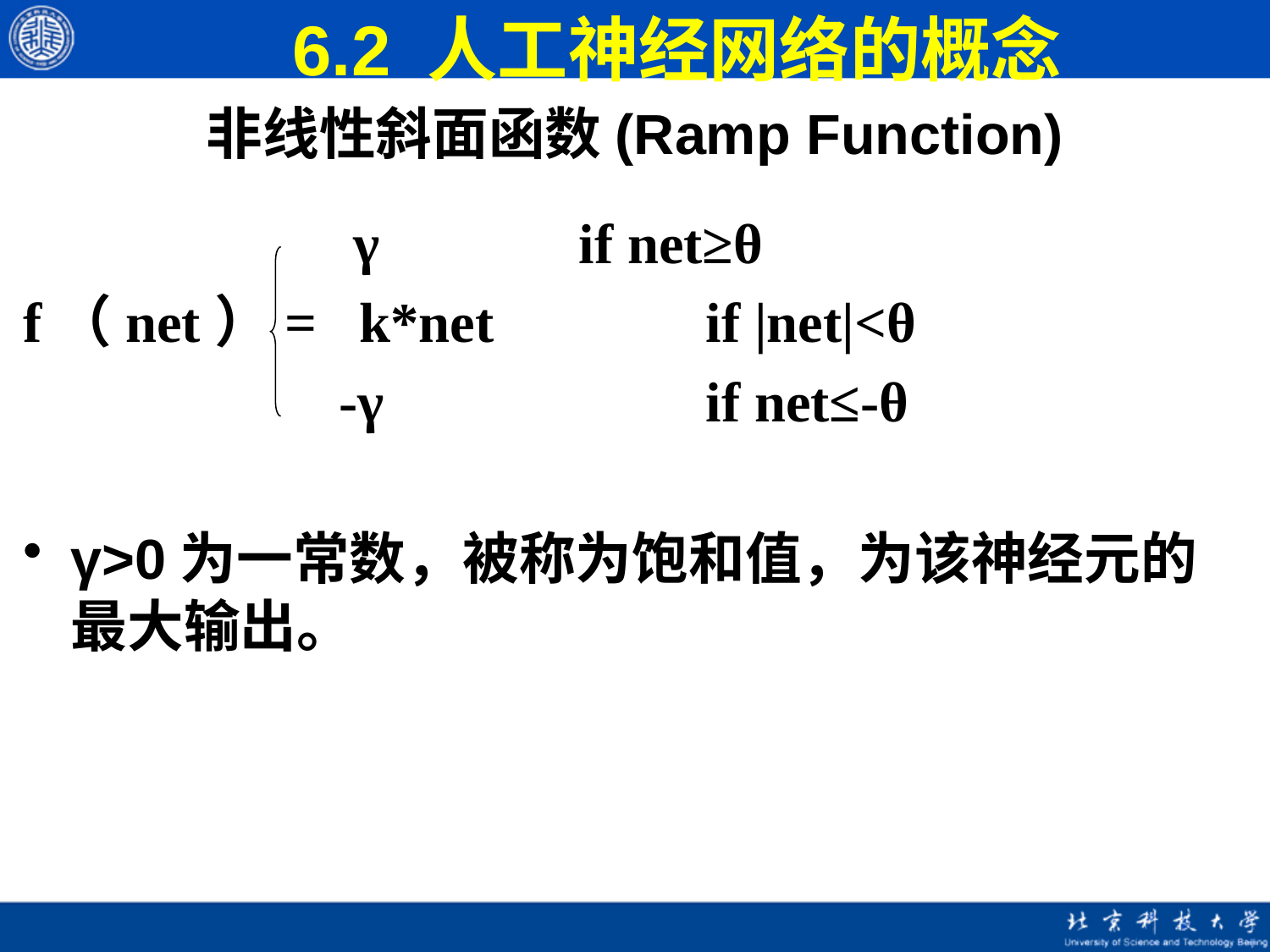

6.2 人工神经网络的概念
# 非线性斜面函数(Ramp Function)
			  γ   		if net≥θ
f（net）=   k*net		if |net|<θ
			 -γ			if net≤-θ

γ>0为一常数，被称为饱和值，为该神经元的最大输出。